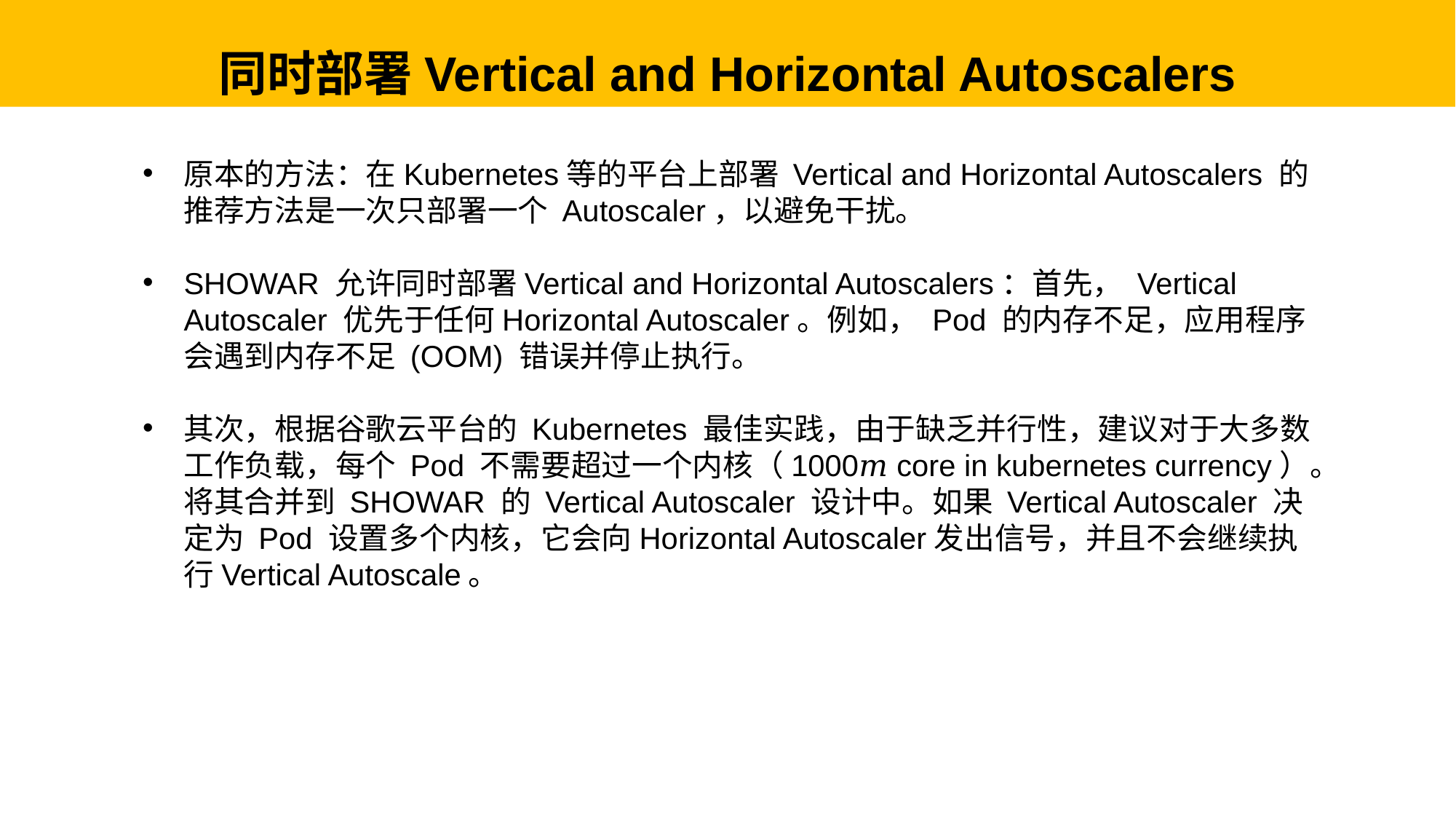

# 同时部署Vertical and Horizontal Autoscalers
原本的方法：在Kubernetes等的平台上部署 Vertical and Horizontal Autoscalers 的推荐方法是一次只部署一个 Autoscaler，以避免干扰。

SHOWAR 允许同时部署Vertical and Horizontal Autoscalers：首先， Vertical Autoscaler 优先于任何Horizontal Autoscaler。例如， Pod 的内存不足，应用程序会遇到内存不足 (OOM) 错误并停止执行。

其次，根据谷歌云平台的 Kubernetes 最佳实践，由于缺乏并行性，建议对于大多数工作负载，每个 Pod 不需要超过一个内核（1000𝑚 core in kubernetes currency）。将其合并到 SHOWAR 的 Vertical Autoscaler 设计中。如果 Vertical Autoscaler 决定为 Pod 设置多个内核，它会向Horizontal Autoscaler发出信号，并且不会继续执行Vertical Autoscale。